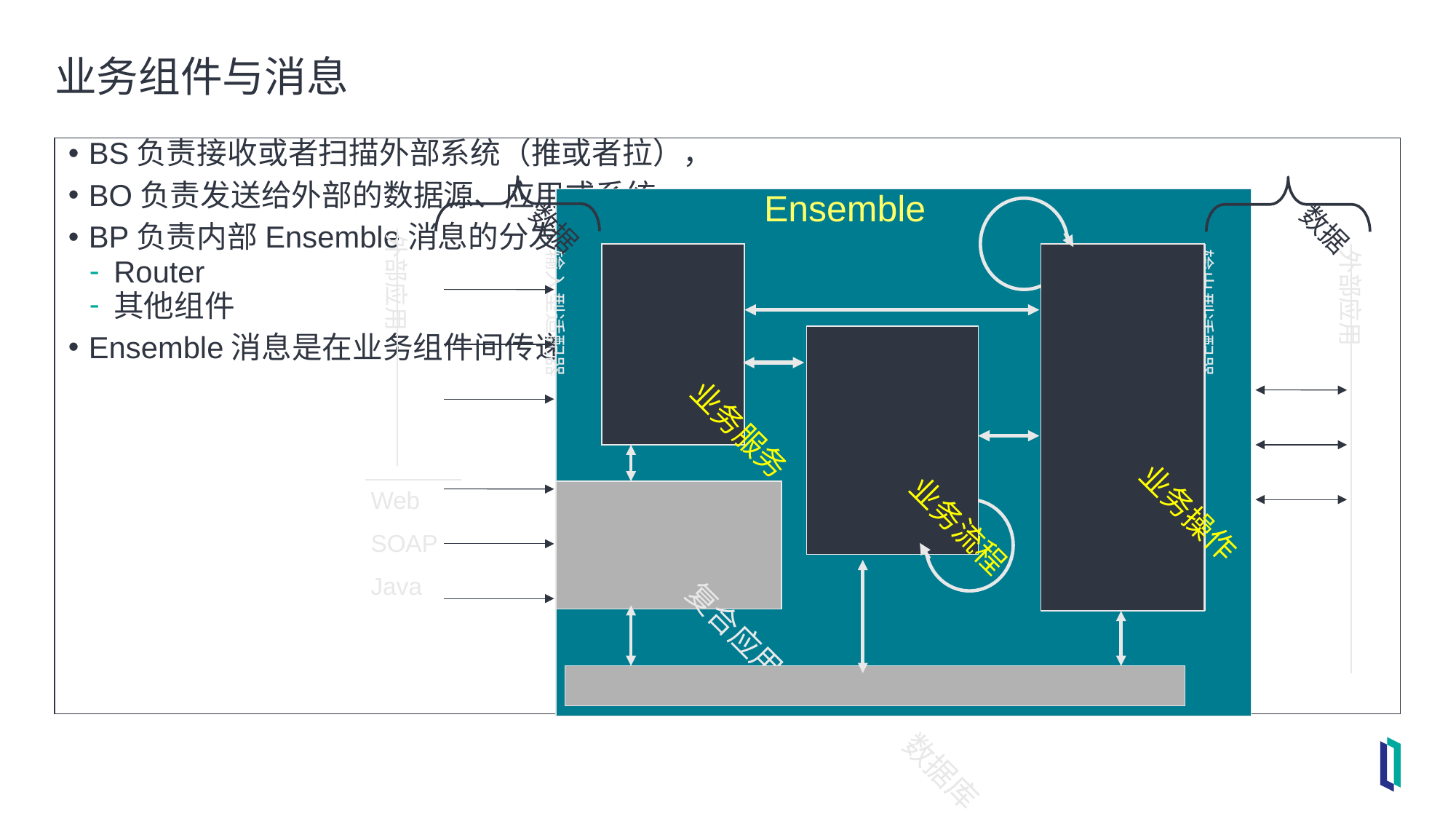

# 业务组件与消息
BS负责接收或者扫描外部系统（推或者拉），
BO负责发送给外部的数据源、应用或系统
BP负责内部Ensemble消息的分发，路由，业务编排。。。
Router
其他组件
Ensemble消息是在业务组件间传递.

数据

数据
Ensemble

外部应用

输入型适配器

业务服务

业务操作
输出型适配器
外部应用

业务流程

Web
SOAP
Java

复合应用

数据库